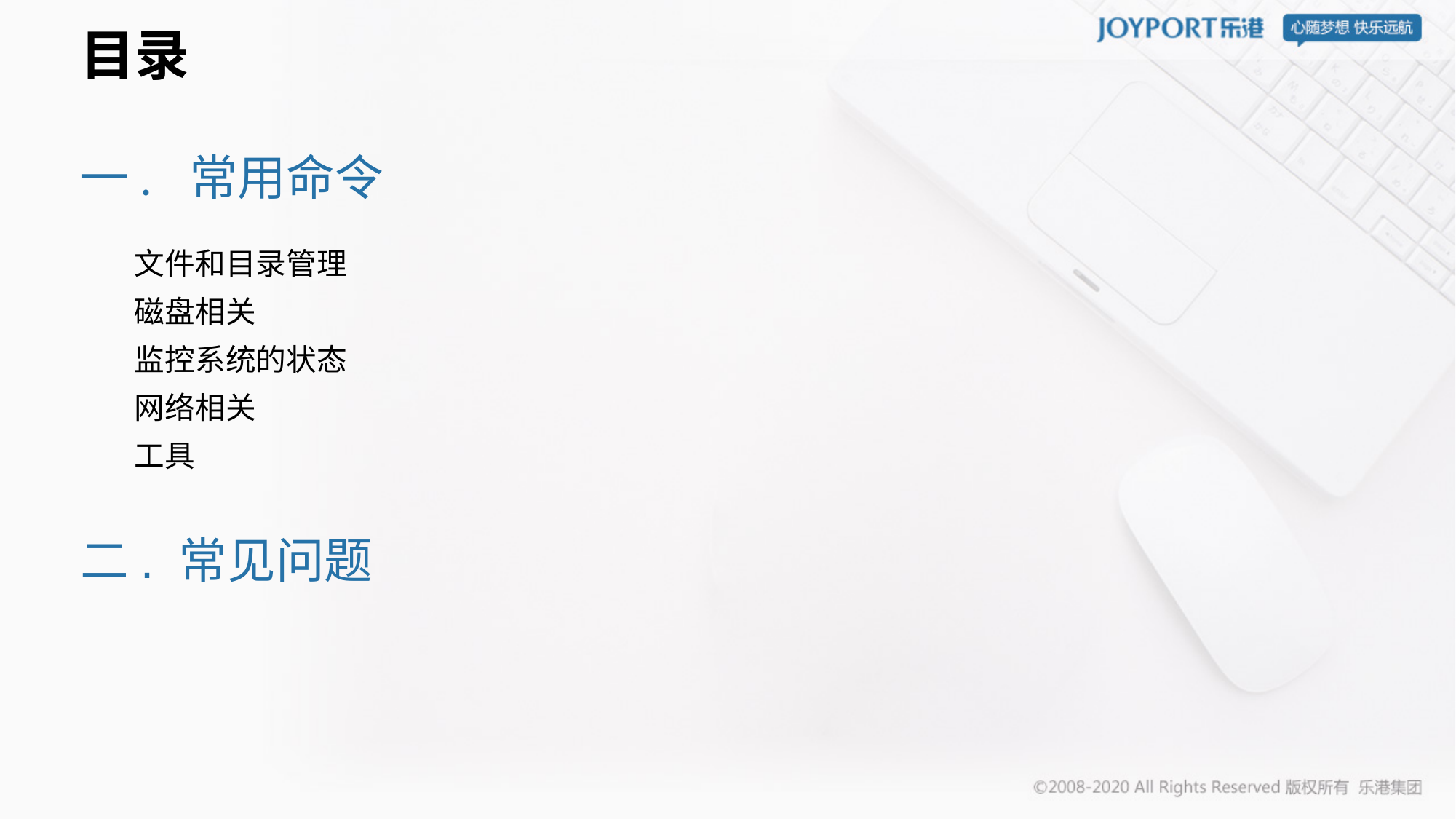

# 目录
一.	常用命令
       文件和目录管理
       磁盘相关
       监控系统的状态
       网络相关
       工具

二. 常见问题